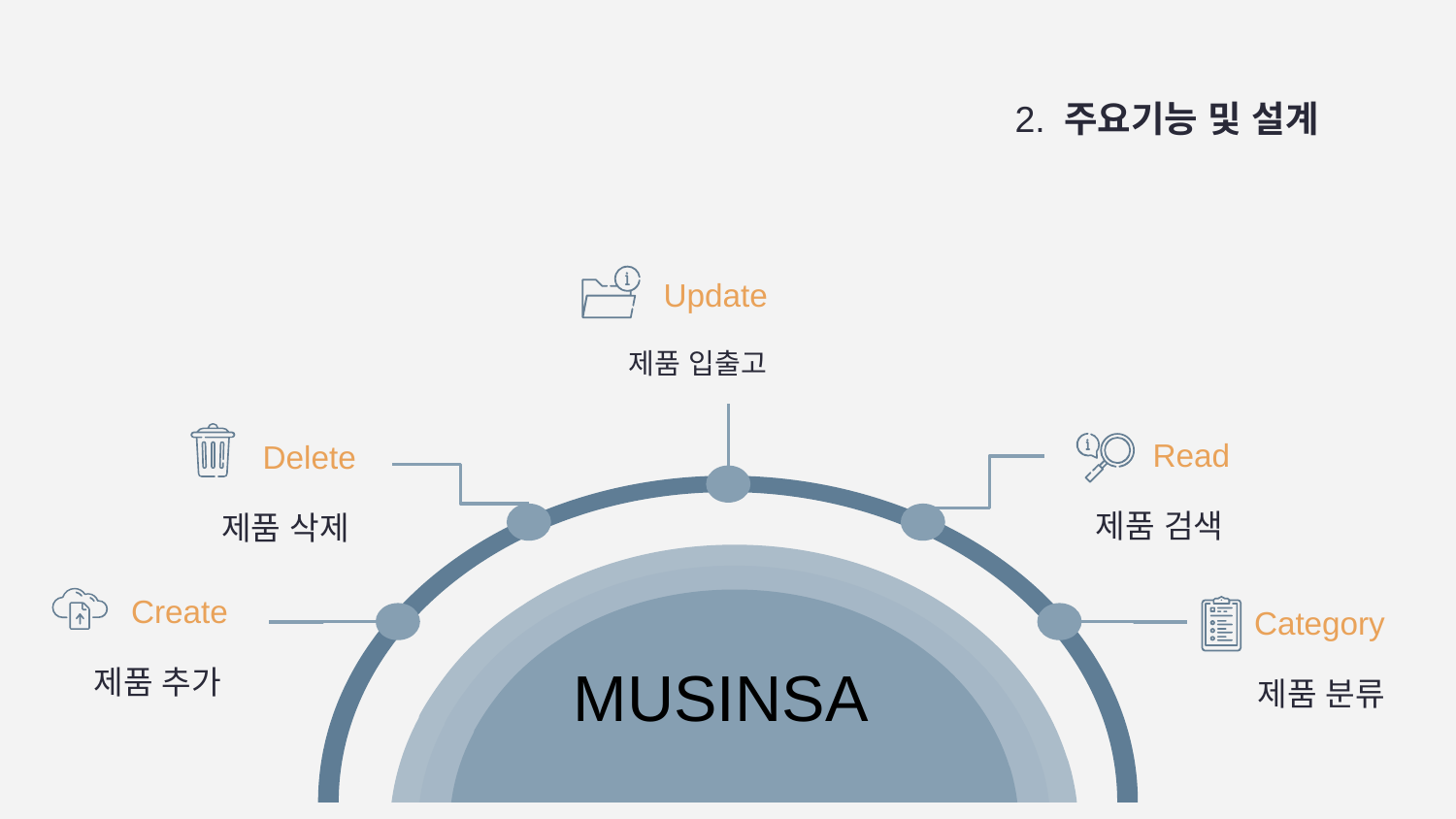

# 2. 주요기능 및 설계

Update
제품 입출고

      MUSINSA

Read
제품 검색
Delete
제품 삭제

Create
제품 추가

Category
제품 분류